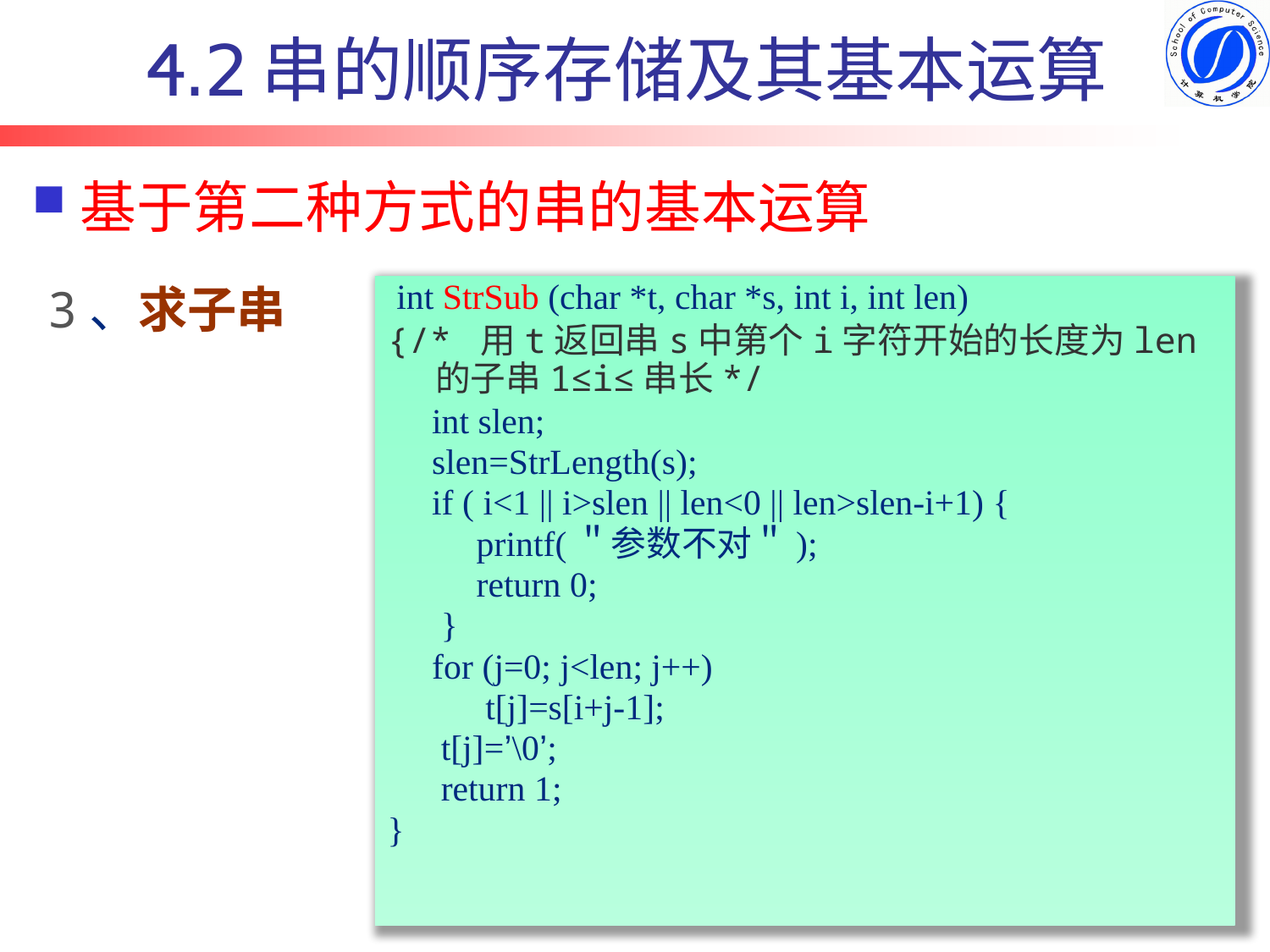

# 4.2串的顺序存储及其基本运算
基于第二种方式的串的基本运算
3、求子串
 int StrSub (char *t, char *s, int i, int len)
{/* 用t返回串s中第个i字符开始的长度为len 的子串1≤i≤串长*/
     int slen;
     slen=StrLength(s);
     if ( i<1 || i>slen || len<0 || len>slen-i+1) {
          printf(＂参数不对＂);
          return 0;
      }
     for (j=0; j<len; j++)
           t[j]=s[i+j-1];
      t[j]=’\0’;
      return 1;
}